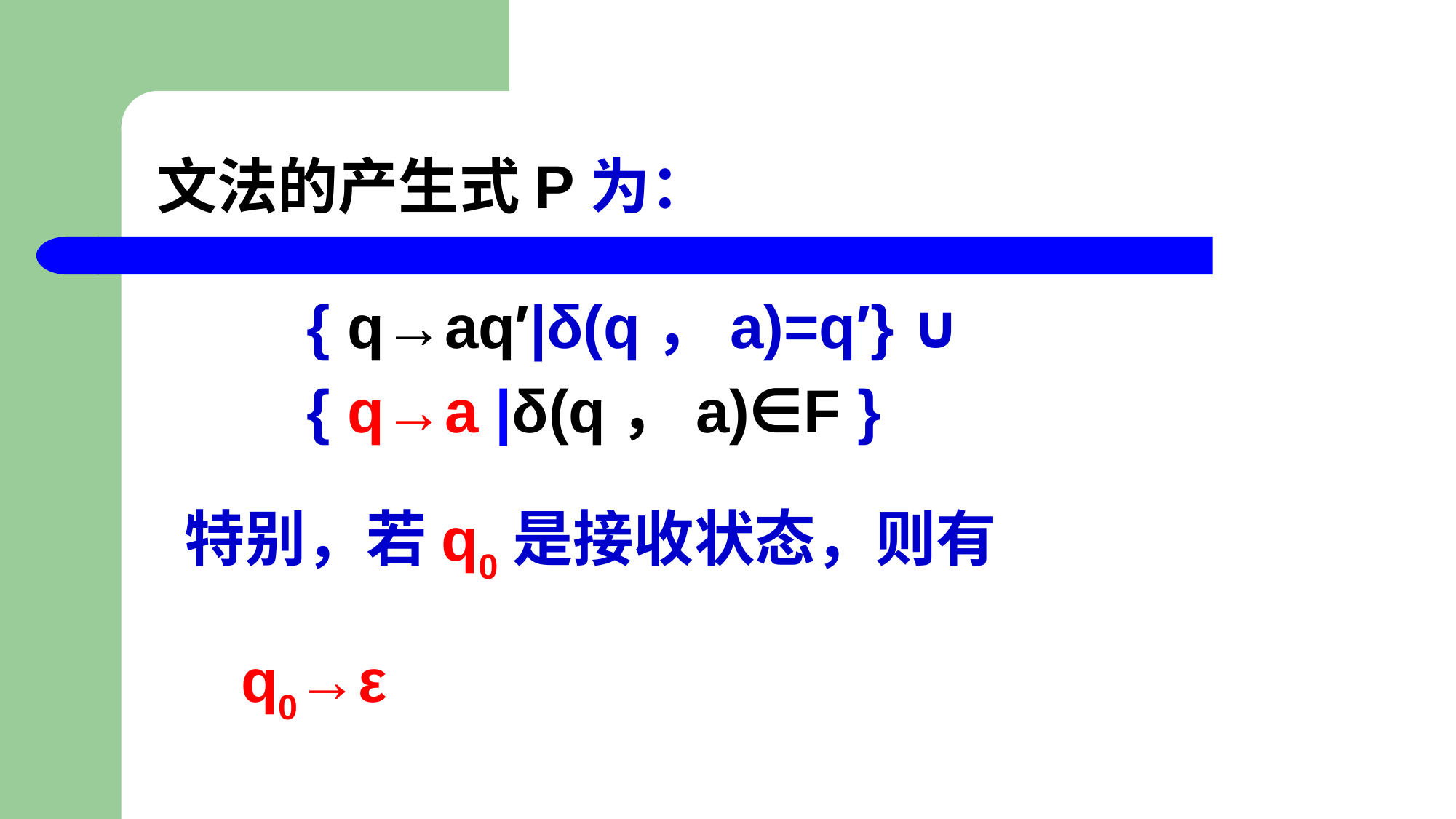

# 文法的产生式P为：
		{ q→aq′|δ(q，a)=q′} ∪
		{ q→a |δ(q，a)∈F }
 特别，若q0是接收状态，则有
     q0→ε